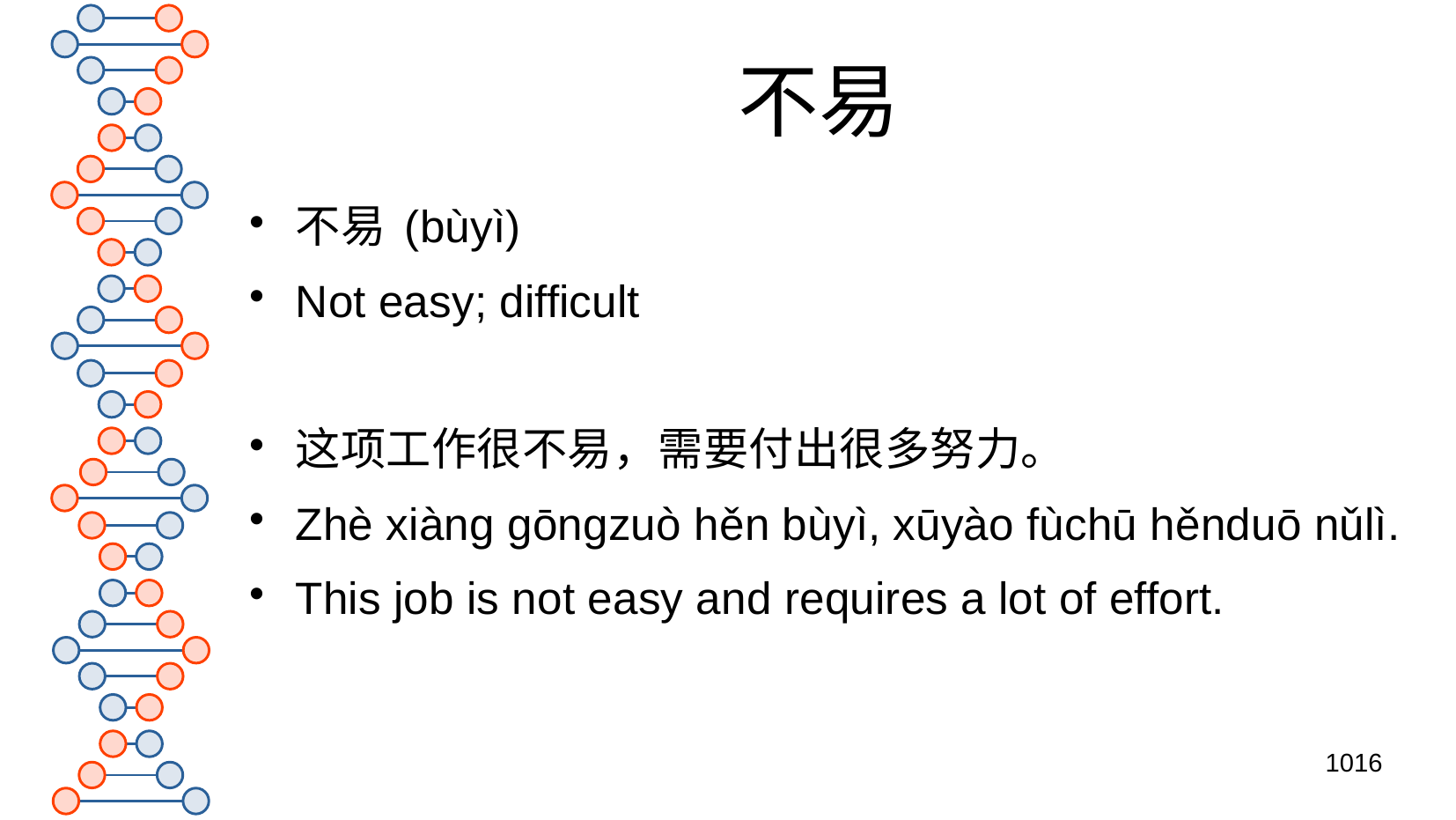

# 不易
不易 (bùyì)
Not easy; difficult

这项工作很不易，需要付出很多努力。
Zhè xiàng gōngzuò hěn bùyì, xūyào fùchū hěnduō nǔlì.
This job is not easy and requires a lot of effort.

1016